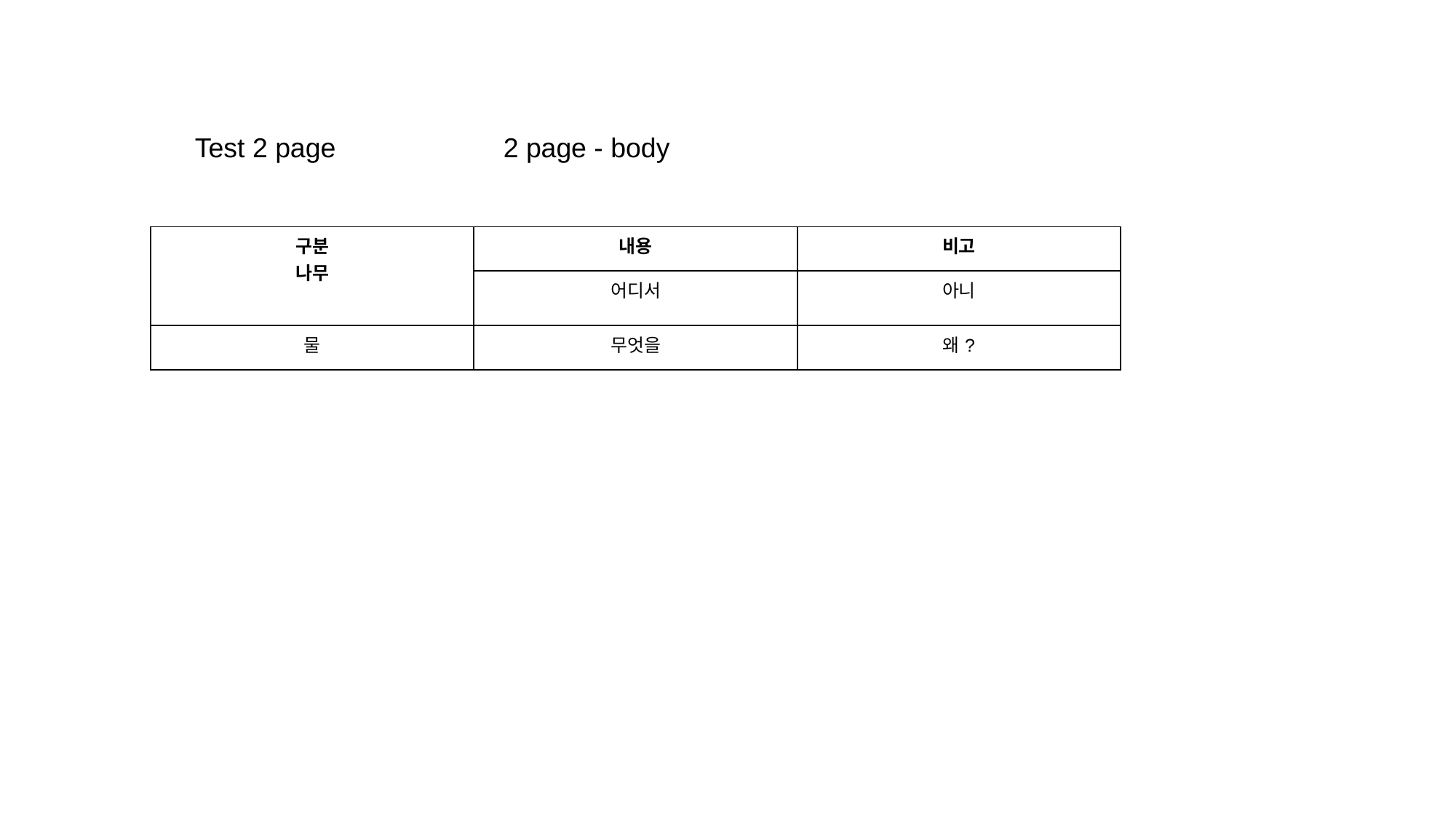

Test 2 page
2 page - body
| 구분 나무 | 내용 | 비고 |
| --- | --- | --- |
|  | 어디서 | 아니 |
| 물 | 무엇을 | 왜? |